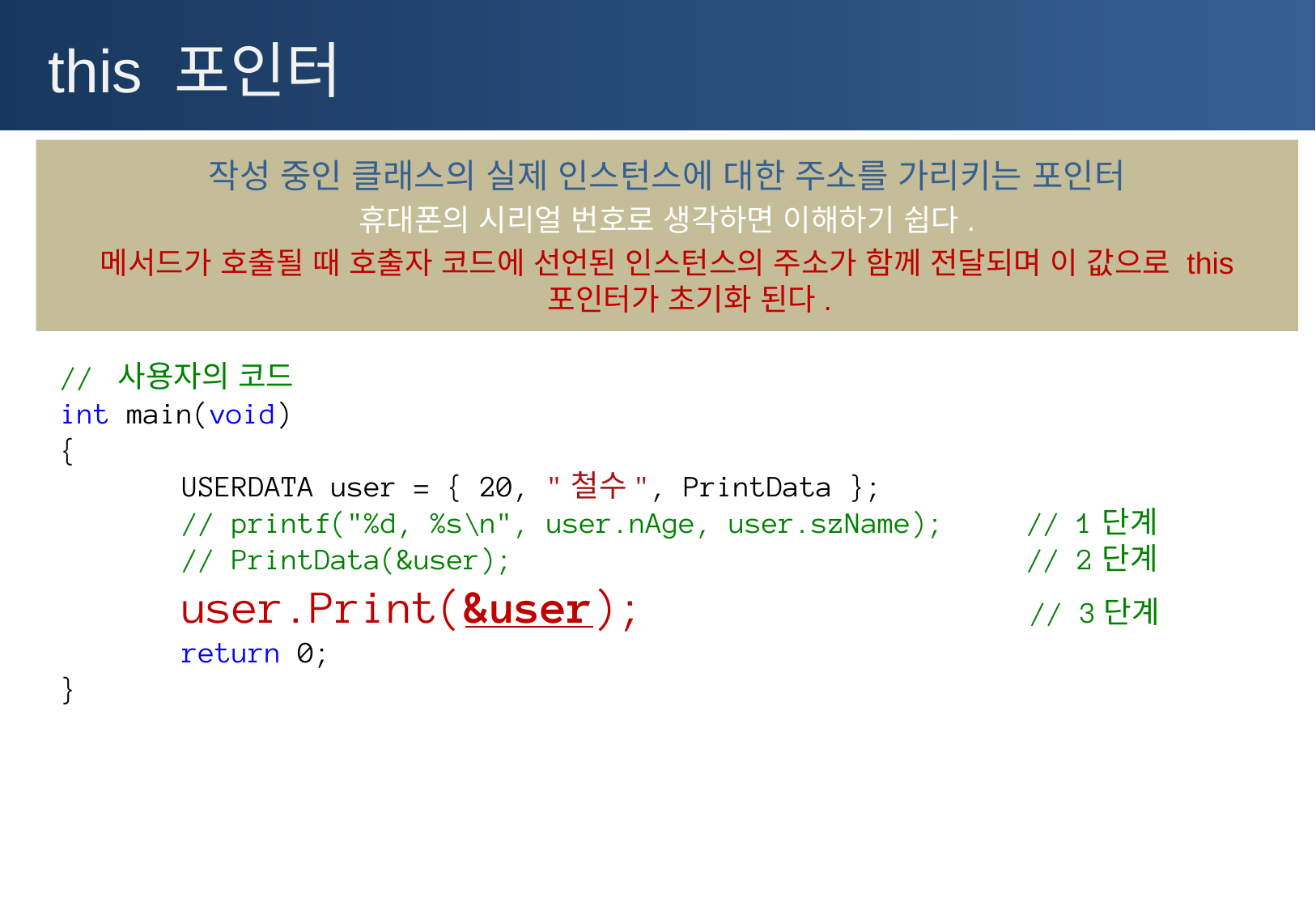

# this 포인터
작성 중인 클래스의 실제 인스턴스에 대한 주소를 가리키는 포인터
휴대폰의 시리얼 번호로 생각하면 이해하기 쉽다.
메서드가 호출될 때 호출자 코드에 선언된 인스턴스의 주소가 함께 전달되며 이 값으로 this 포인터가 초기화 된다.
// 사용자의 코드
int main(void)
{
	USERDATA user = { 20, "철수", PrintData };
	// printf("%d, %s\n", user.nAge, user.szName);     // 1단계
	// PrintData(&user);                               // 2단계
	user.Print(&user);               // 3단계
	return 0;
}